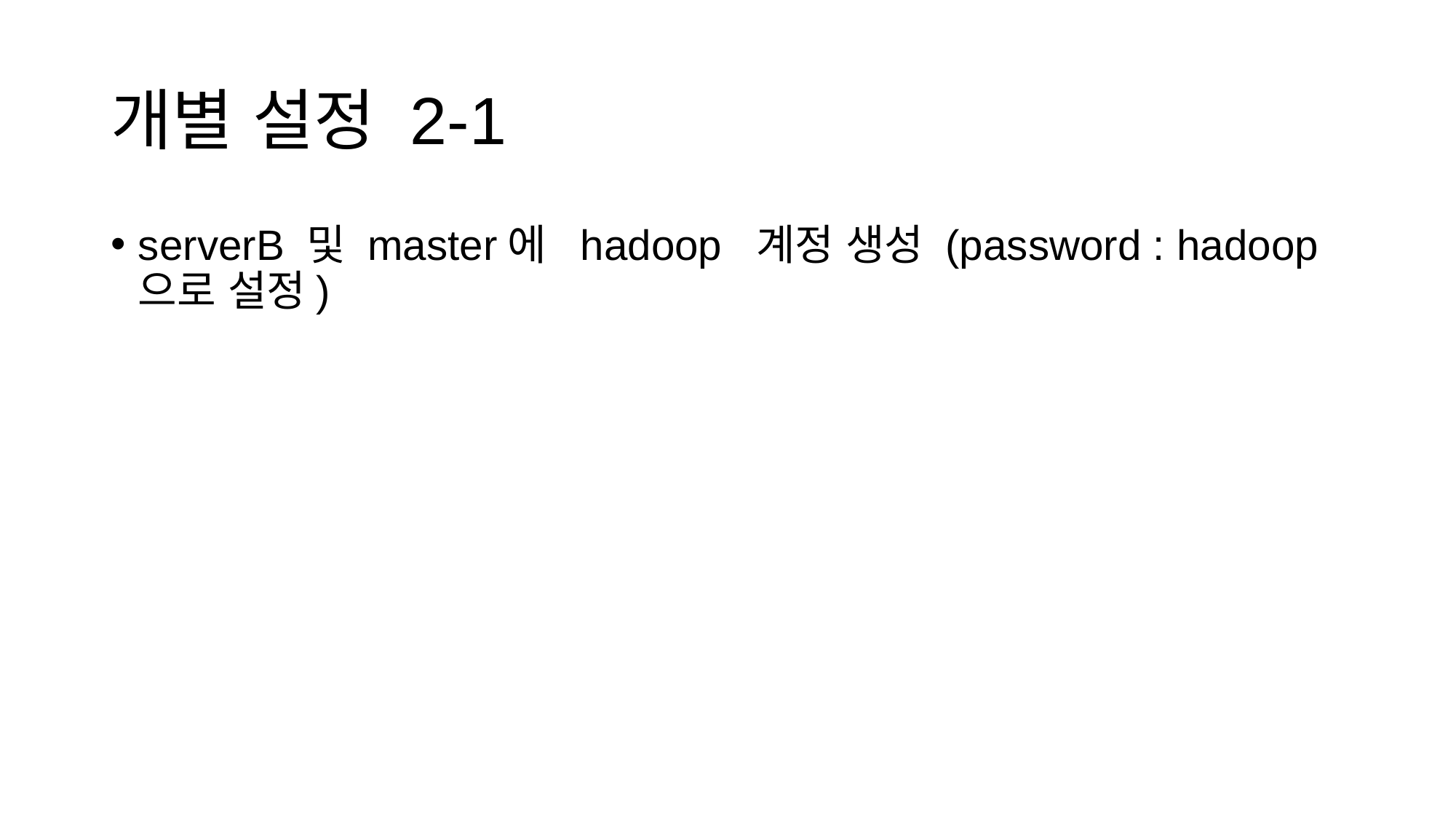

# 개별 설정 2-1
serverB 및 master에  hadoop  계정 생성 (password : hadoop 으로 설정)